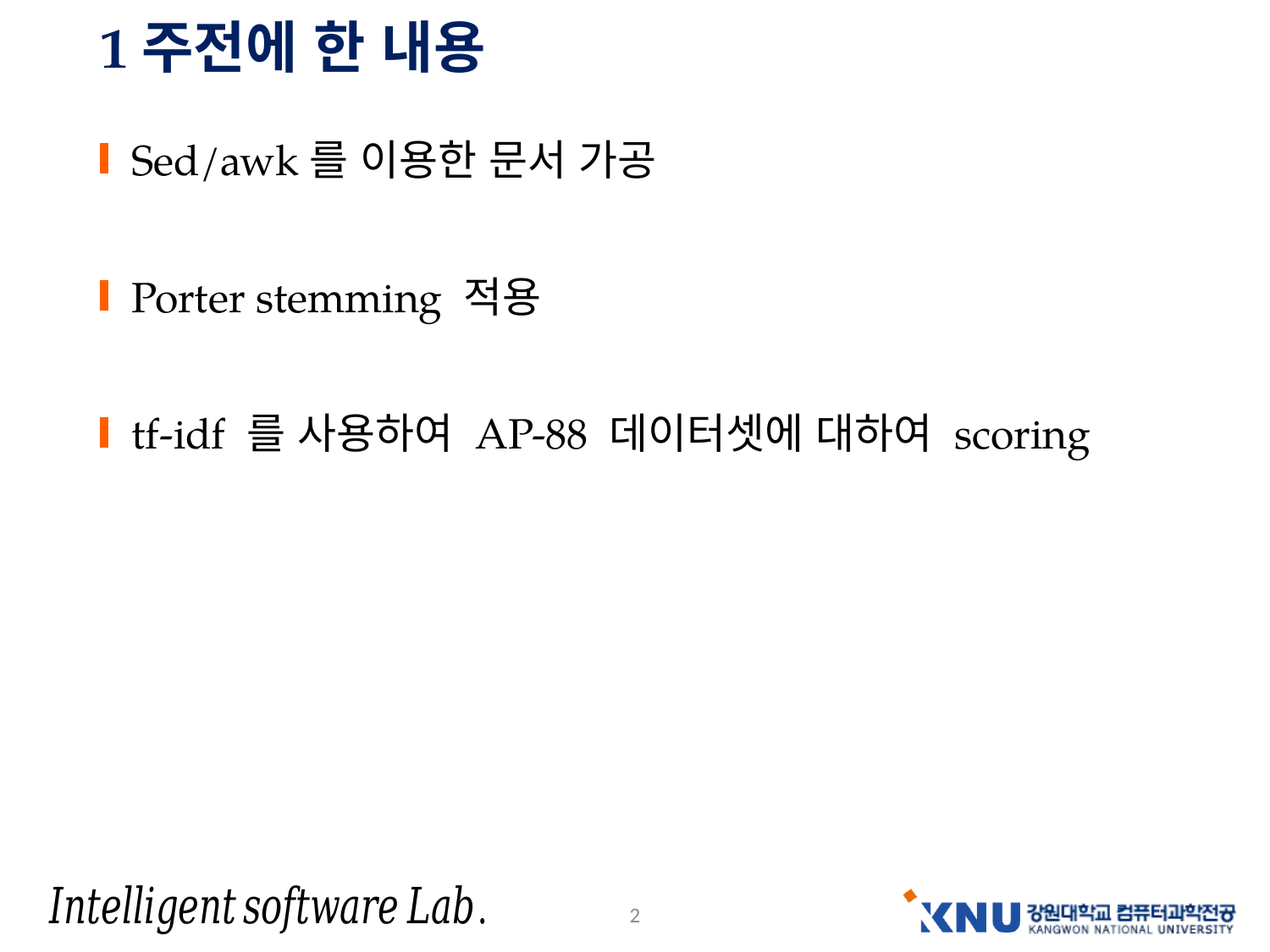

# 1주전에 한 내용
Sed/awk를 이용한 문서 가공

Porter stemming 적용

tf-idf 를 사용하여 AP-88 데이터셋에 대하여 scoring